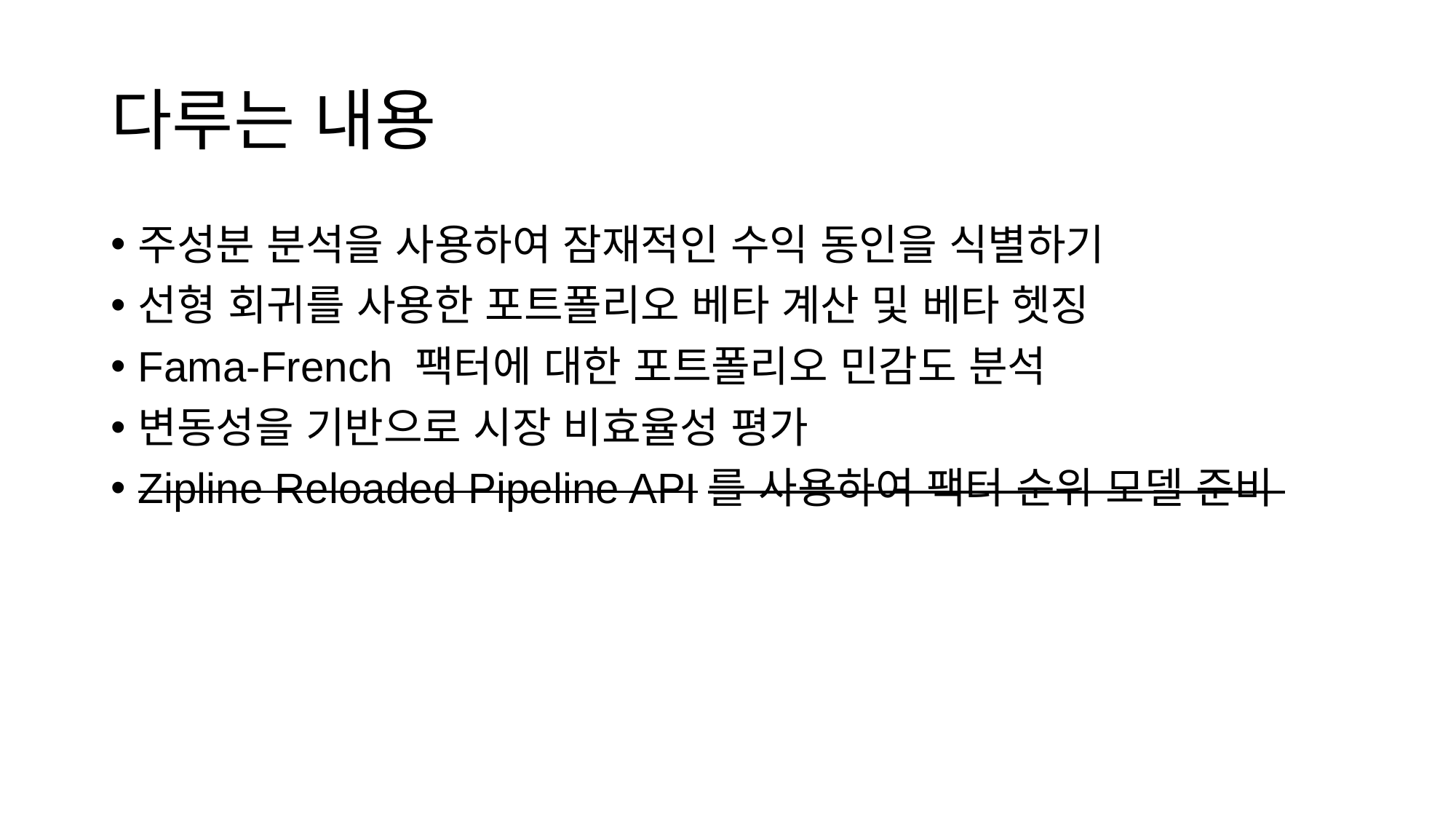

# 다루는 내용
주성분 분석을 사용하여 잠재적인 수익 동인을 식별하기
선형 회귀를 사용한 포트폴리오 베타 계산 및 베타 헷징
Fama-French 팩터에 대한 포트폴리오 민감도 분석
변동성을 기반으로 시장 비효율성 평가
Zipline Reloaded Pipeline API를 사용하여 팩터 순위 모델 준비